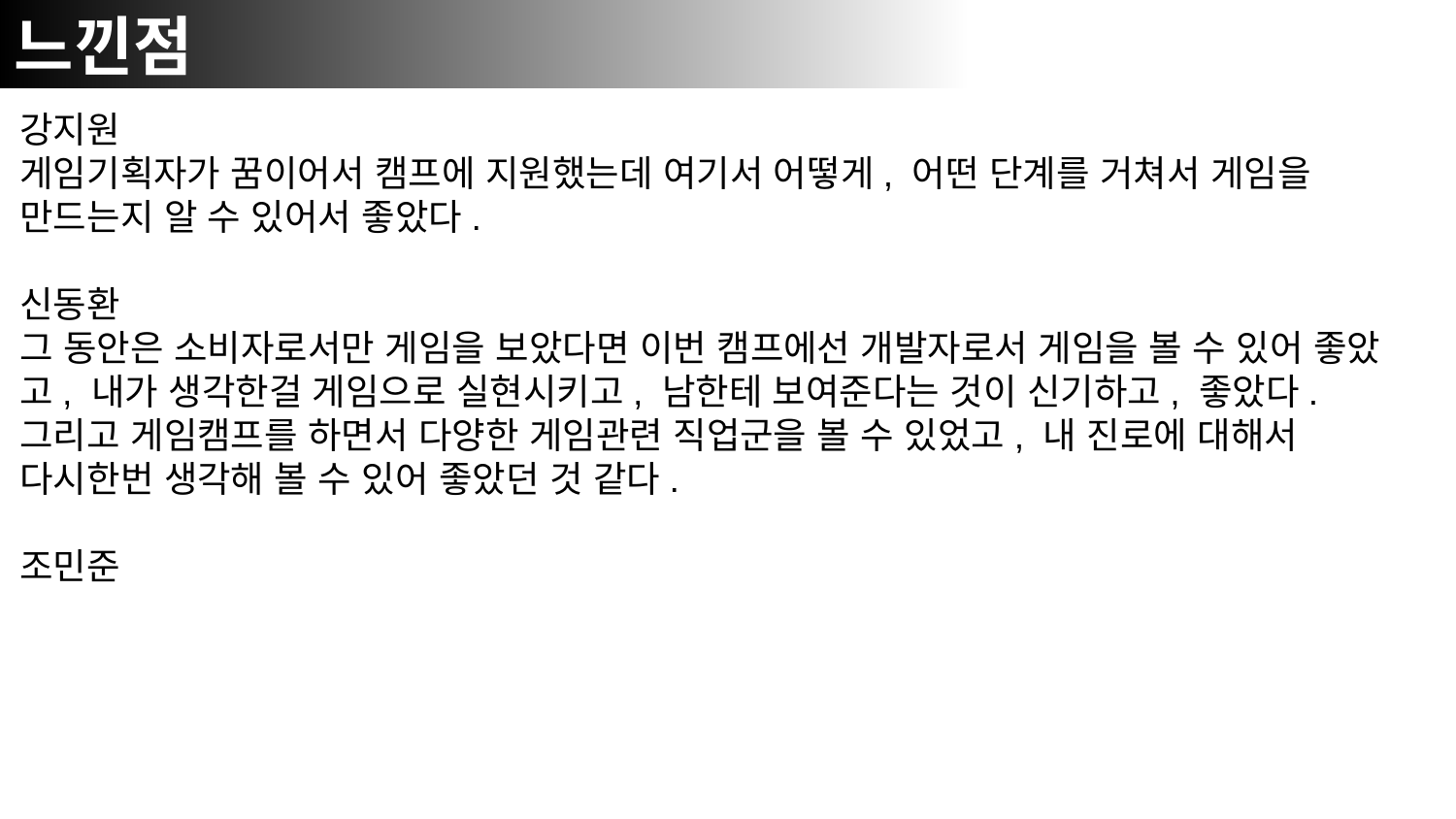

느낀점
강지원
게임기획자가 꿈이어서 캠프에 지원했는데 여기서 어떻게, 어떤 단계를 거쳐서 게임을 만드는지 알 수 있어서 좋았다.

신동환
그 동안은 소비자로서만 게임을 보았다면 이번 캠프에선 개발자로서 게임을 볼 수 있어 좋았고, 내가 생각한걸 게임으로 실현시키고, 남한테 보여준다는 것이 신기하고, 좋았다. 그리고 게임캠프를 하면서 다양한 게임관련 직업군을 볼 수 있었고, 내 진로에 대해서 다시한번 생각해 볼 수 있어 좋았던 것 같다.

조민준